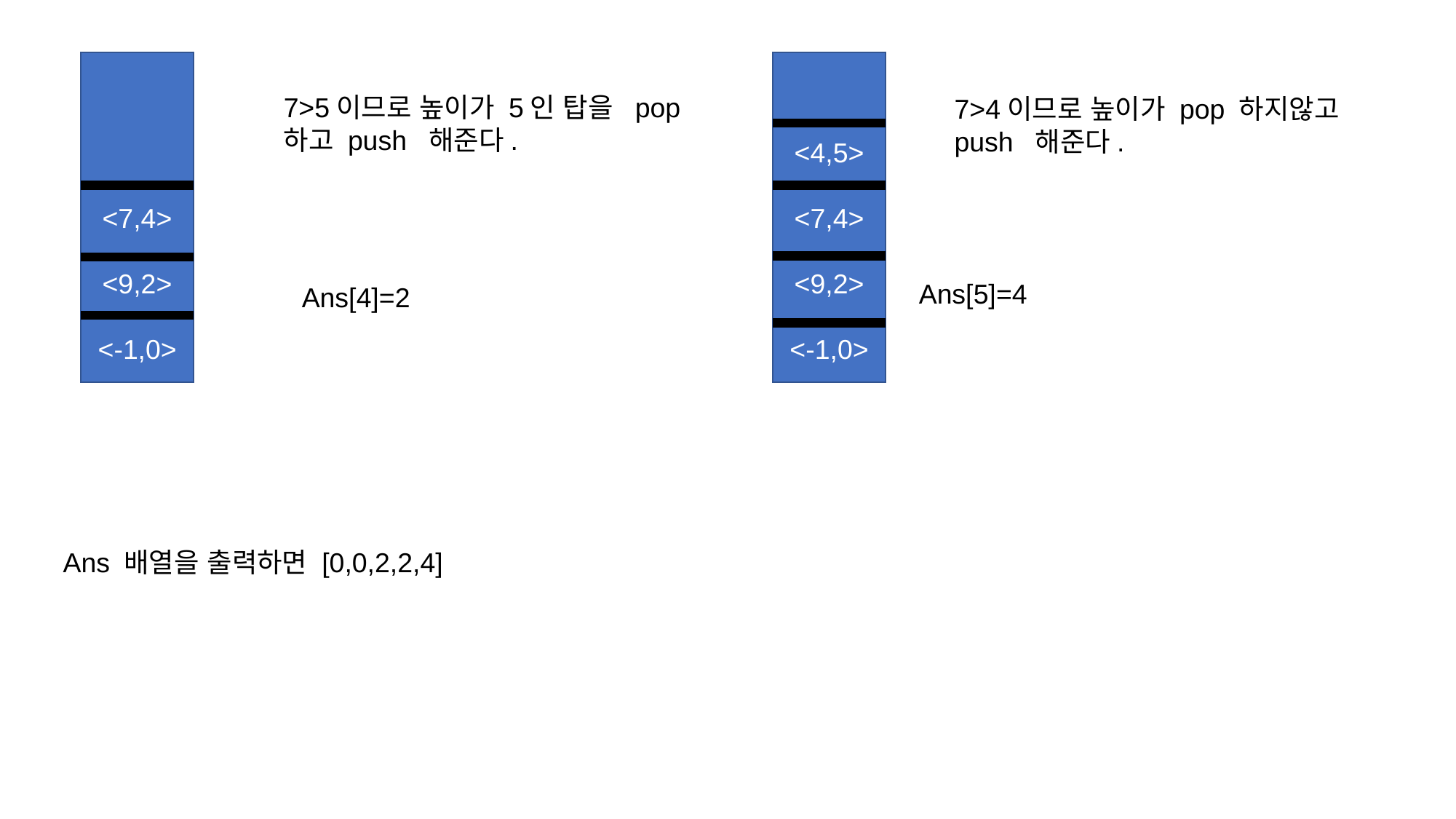

<4,5>

<7,4>

<9,2>

<-1,0>

<7,4>

<9,2>

<-1,0>
7>5이므로 높이가 5인 탑을  pop 하고 push  해준다.
7>4이므로 높이가 pop 하지않고 push  해준다.
Ans[5]=4
Ans[4]=2
Ans 배열을 출력하면 [0,0,2,2,4]